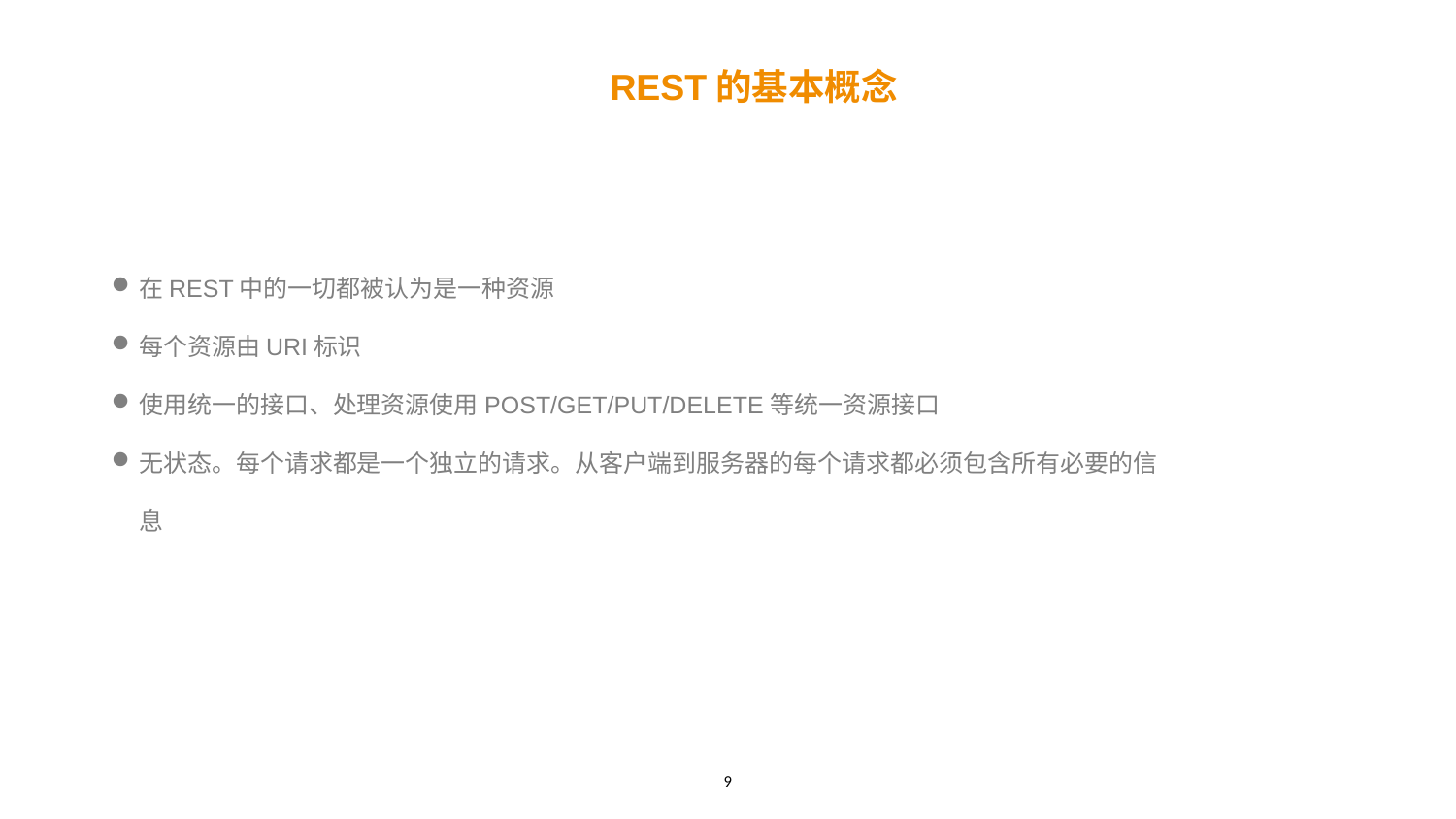

REST的基本概念
在REST中的一切都被认为是一种资源
每个资源由URI标识
使用统一的接口、处理资源使用POST/GET/PUT/DELETE等统一资源接口
无状态。每个请求都是一个独立的请求。从客户端到服务器的每个请求都必须包含所有必要的信息